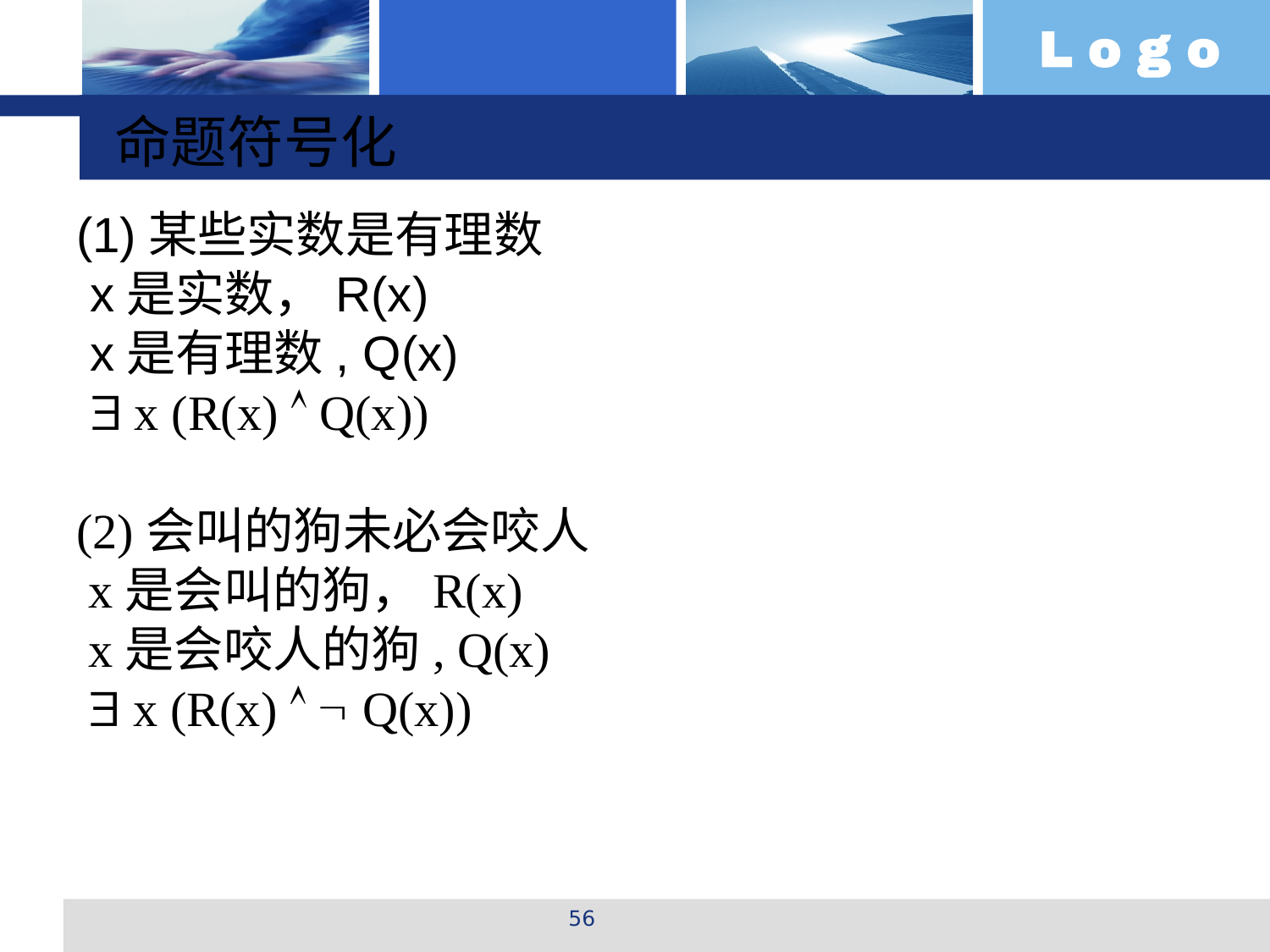

命题符号化
(1)某些实数是有理数
 x是实数，R(x)
 x是有理数, Q(x)
 ∃ x (R(x) ∧ Q(x))

(2)会叫的狗未必会咬人
 x是会叫的狗，R(x)
 x是会咬人的狗, Q(x)
 ∃ x (R(x) ∧ ¬ Q(x))

56